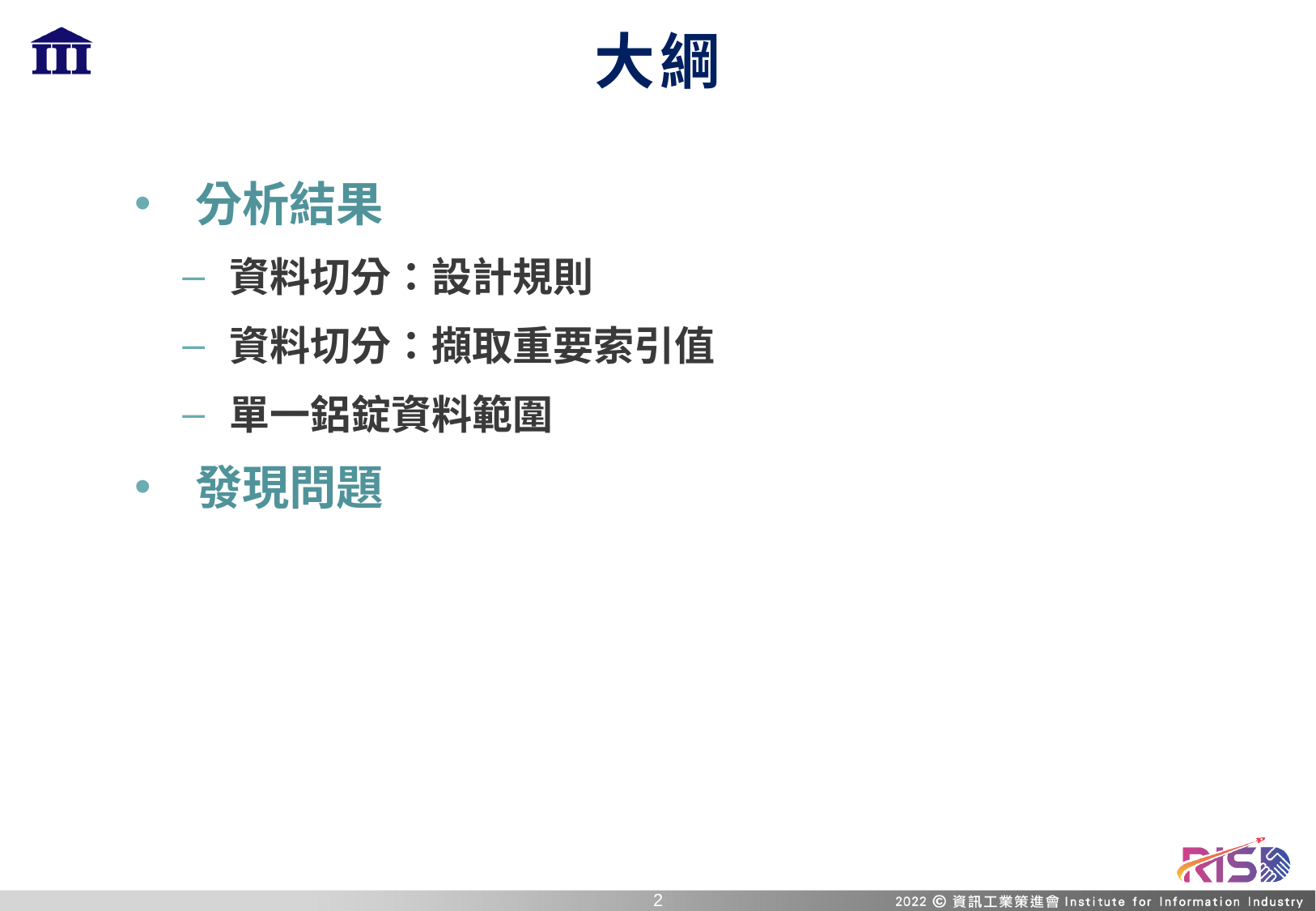

大綱
分析結果
資料切分：設計規則
資料切分：擷取重要索引值
單一鋁錠資料範圍
發現問題
2